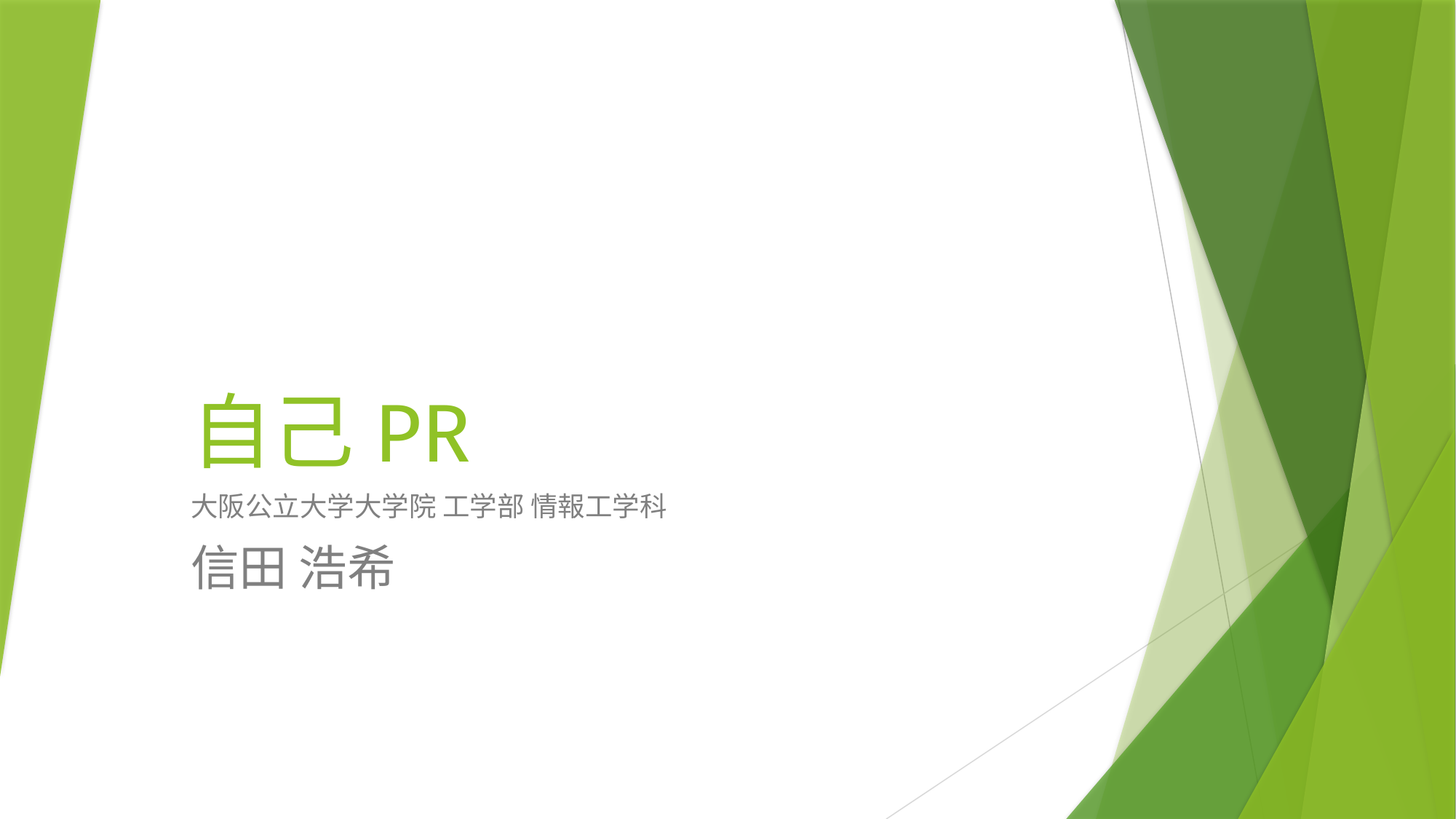

# 自己PR
大阪公立大学大学院 工学部 情報工学科
信田 浩希